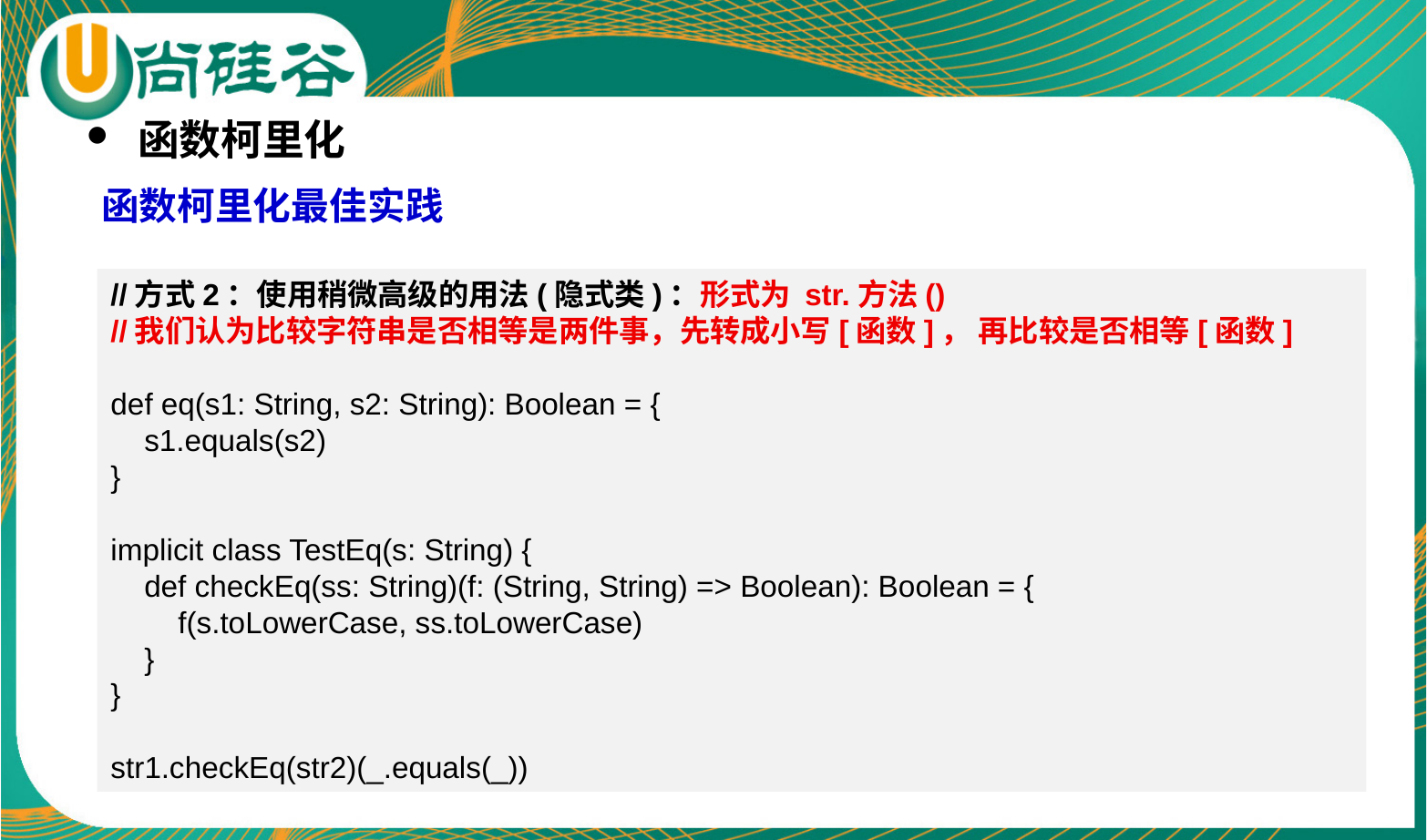

函数柯里化
函数柯里化最佳实践

//方式2：使用稍微高级的用法(隐式类)：形式为 str.方法()
//我们认为比较字符串是否相等是两件事，先转成小写[函数]， 再比较是否相等[函数]

def eq(s1: String, s2: String): Boolean = {
    s1.equals(s2)
}

implicit class TestEq(s: String) {
    def checkEq(ss: String)(f: (String, String) => Boolean): Boolean = {
        f(s.toLowerCase, ss.toLowerCase)
    }
}

str1.checkEq(str2)(_.equals(_))